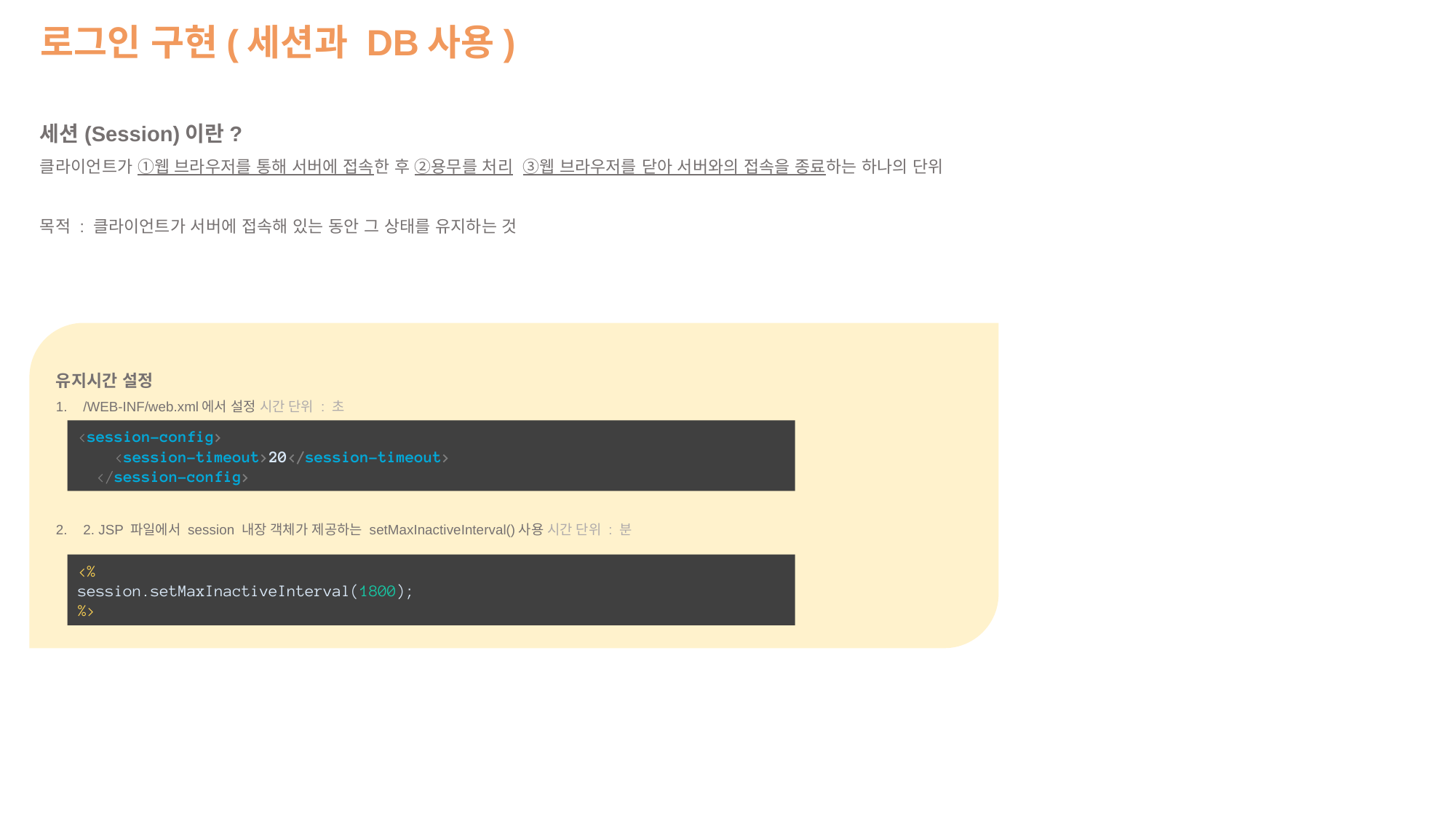

로그인 구현(세션과 DB사용)
세션(Session)이란?
클라이언트가 ①웹 브라우저를 통해 서버에 접속한 후 ②용무를 처리  ③웹 브라우저를 닫아 서버와의 접속을 종료하는 하나의 단위

목적 : 클라이언트가 서버에 접속해 있는 동안 그 상태를 유지하는 것
유지시간 설정
/WEB-INF/web.xml에서 설정 시간 단위 : 초

2. JSP 파일에서 session 내장 객체가 제공하는 setMaxInactiveInterval()사용 시간 단위 : 분

<session-config>
    <session-timeout>20</session-timeout>
  </session-config>
<%
session.setMaxInactiveInterval(1800);
%>